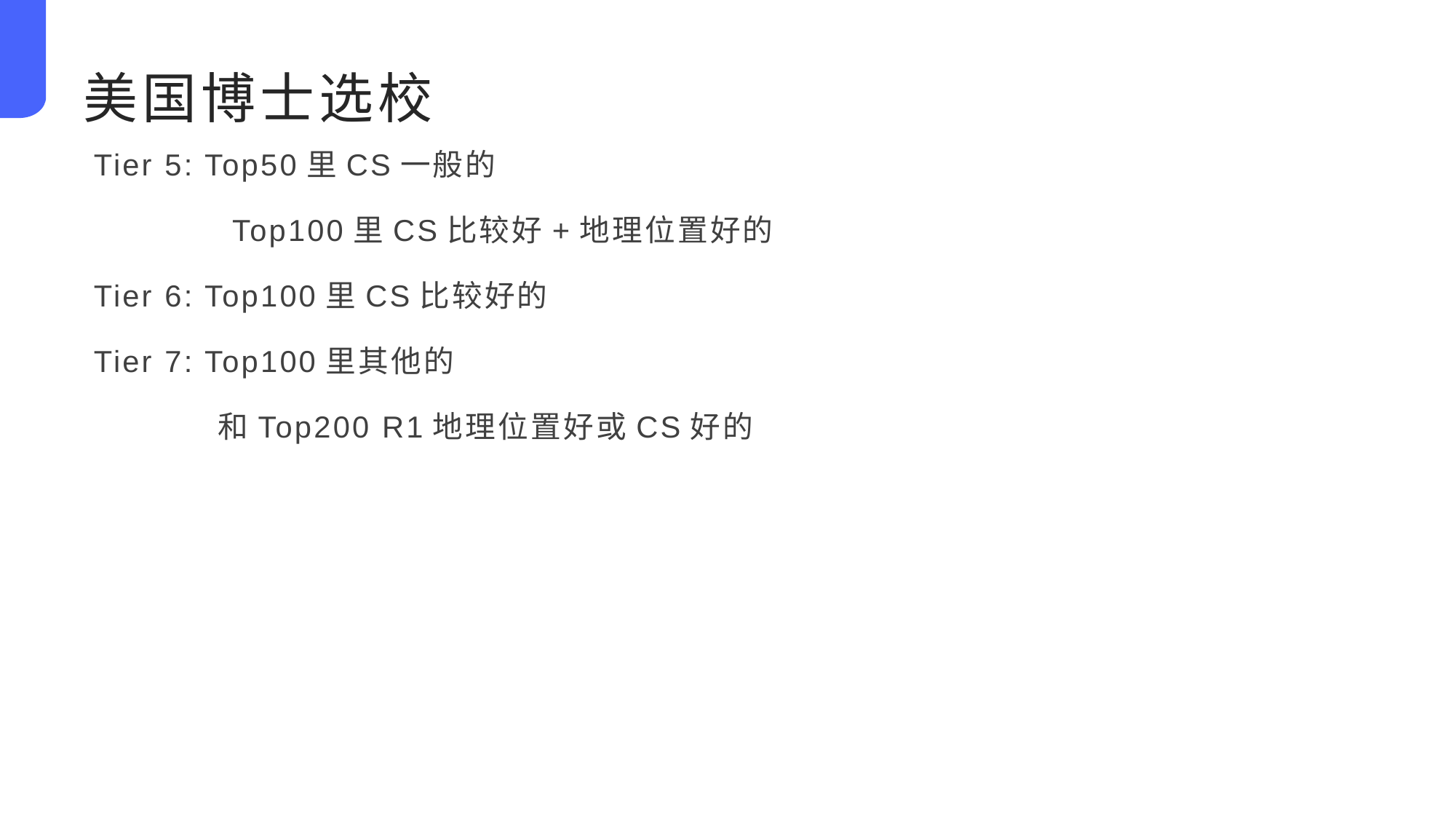

美国博士选校
Tier 5: Top50里CS一般的
             Top100里CS比较好+地理位置好的
Tier 6: Top100里CS比较好的
Tier 7: Top100里其他的
             和Top200 R1地理位置好或CS好的